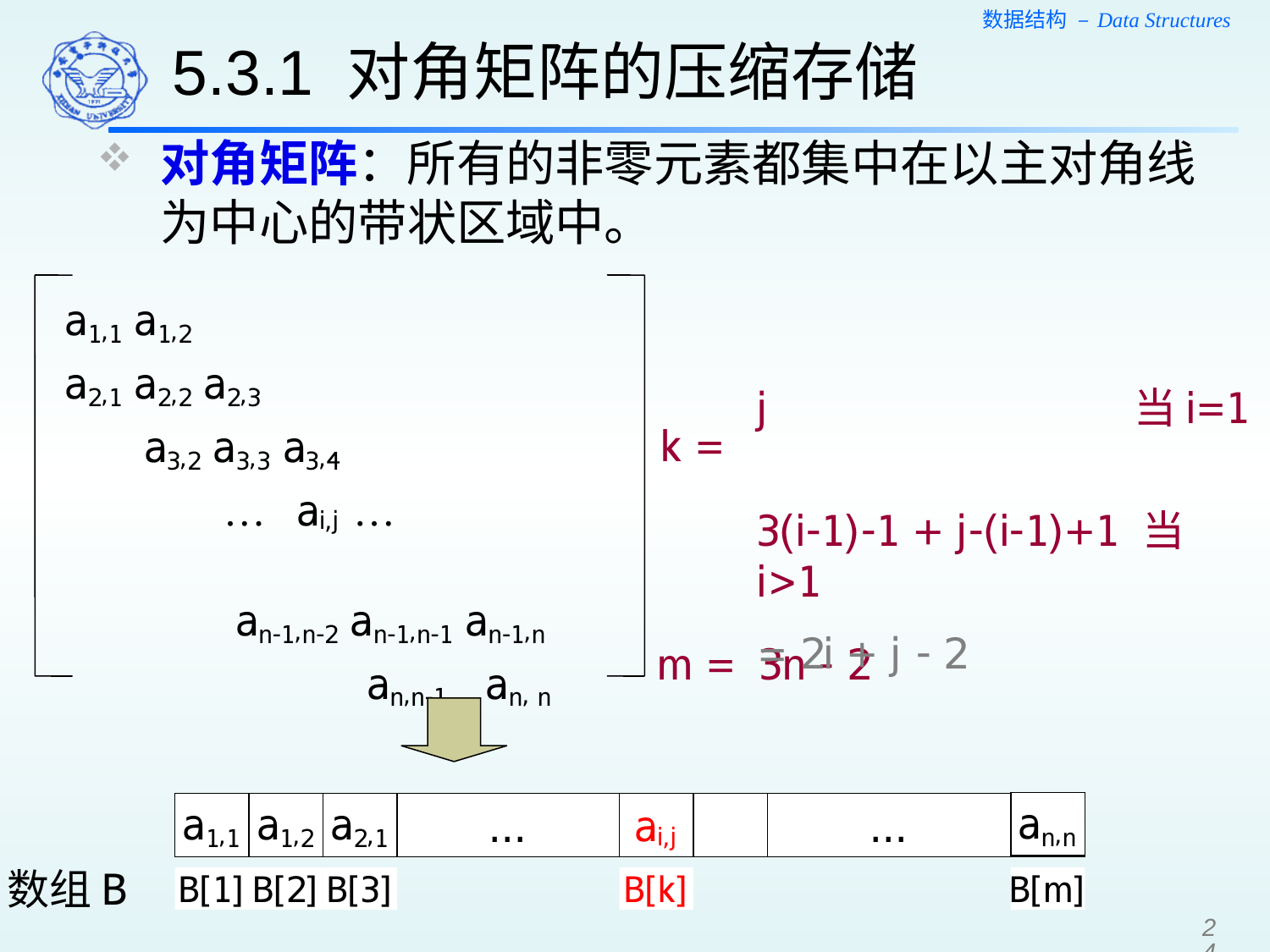

5.3.1 对角矩阵的压缩存储
对角矩阵：所有的非零元素都集中在以主对角线为中心的带状区域中。

a1,1 a1,2
a2,1 a2,2 a2,3
      a3,2 a3,3 a3,4
            …   ai,j …
             an-1,n-2 an-1,n-1 an-1,n
                       an,n-1   an, n

j                           当i=1
3(i-1)-1 + j-(i-1)+1 当i>1
= 2i + j - 2
 k =
m =
3n - 2

an,n
a1,1
a1,2
a2,1
...
ai,j

...

数组B
B[1]
B[2]
B[3]
B[k]
B[m]
24